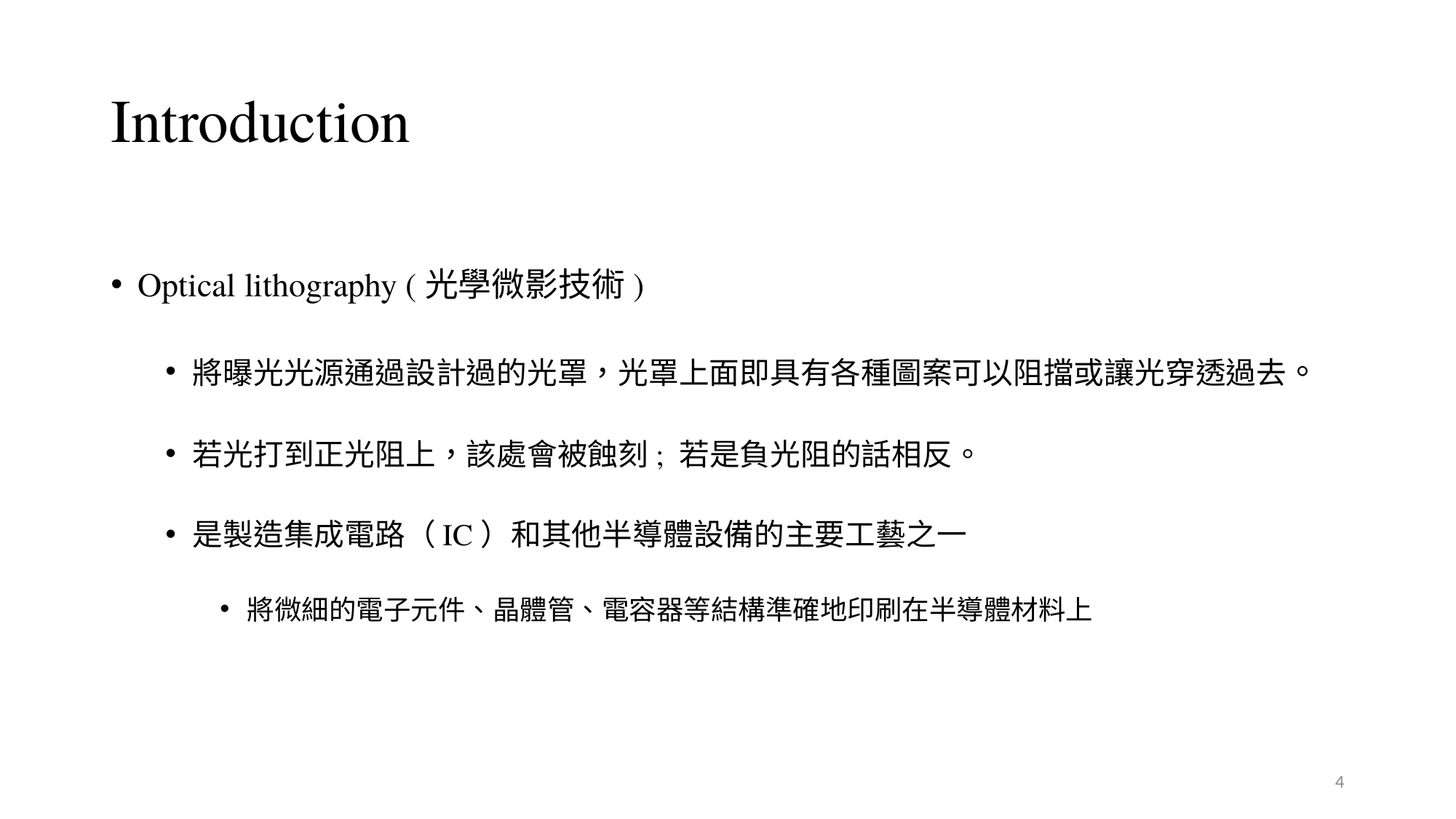

# Introduction
Optical lithography (光學微影技術)
將曝光光源通過設計過的光罩，光罩上面即具有各種圖案可以阻擋或讓光穿透過去。
若光打到正光阻上，該處會被蝕刻; 若是負光阻的話相反。
是製造集成電路（IC）和其他半導體設備的主要工藝之一
將微細的電子元件、晶體管、電容器等結構準確地印刷在半導體材料上

4